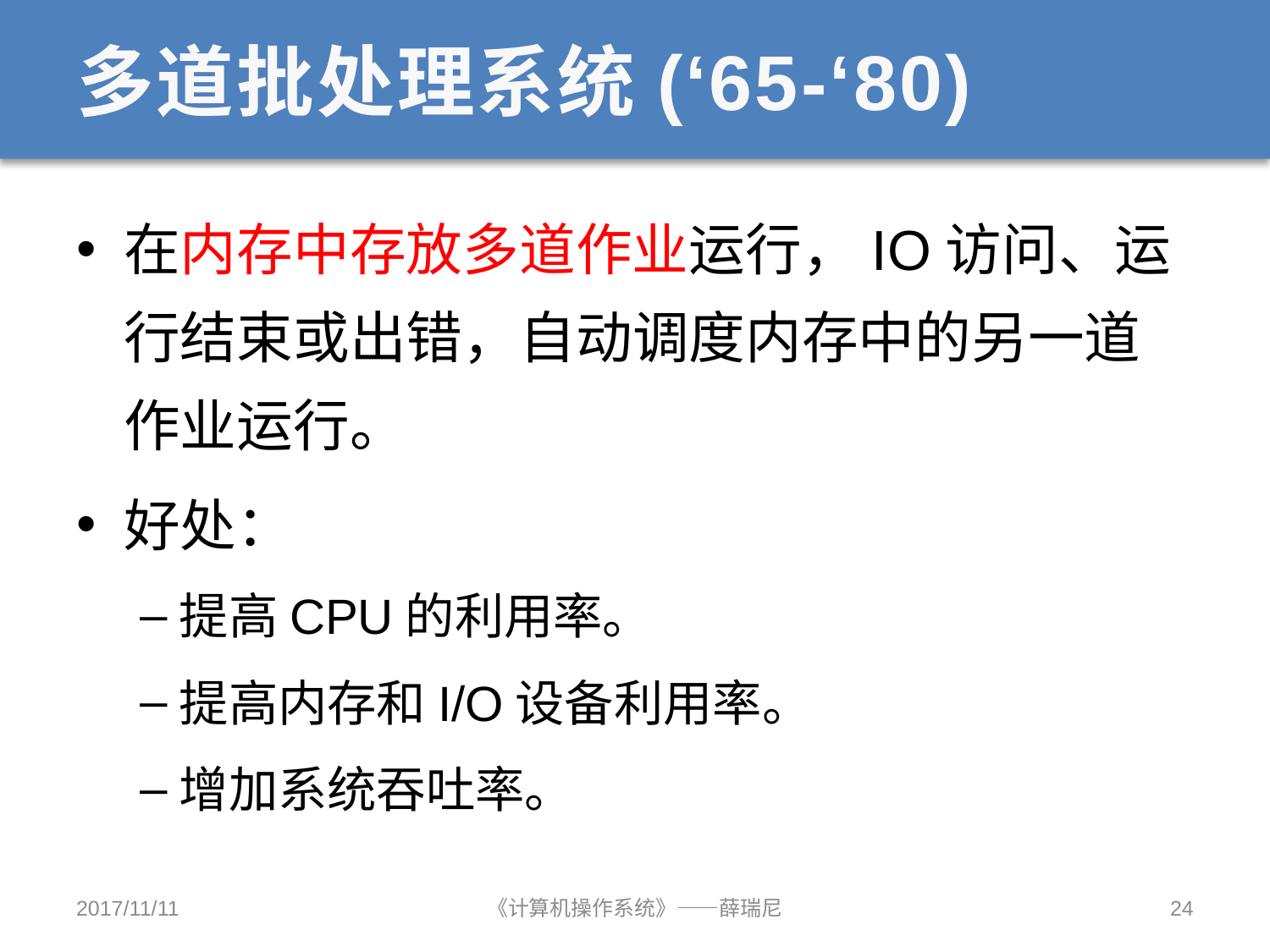

# 多道批处理系统(‘65-‘80)
在内存中存放多道作业运行，IO访问、运行结束或出错，自动调度内存中的另一道作业运行。
好处：
提高CPU的利用率。
提高内存和I/O设备利用率。
增加系统吞吐率。
2017/11/11
《计算机操作系统》——薛瑞尼
24